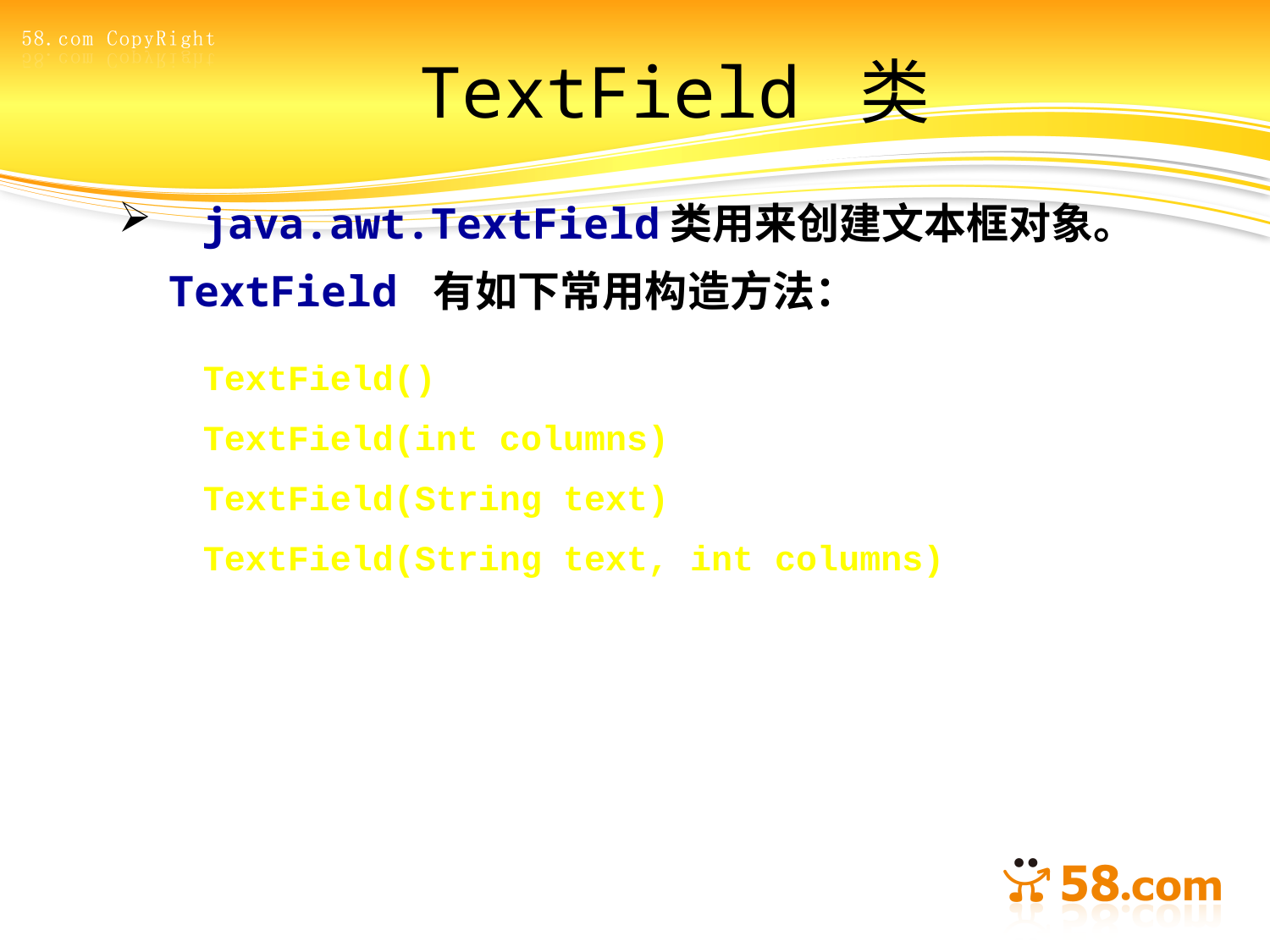

# TextField 类
  java.awt.TextField类用来创建文本框对象。
  TextField 有如下常用构造方法：
TextField()
TextField(int columns)
TextField(String text)
TextField(String text, int columns)